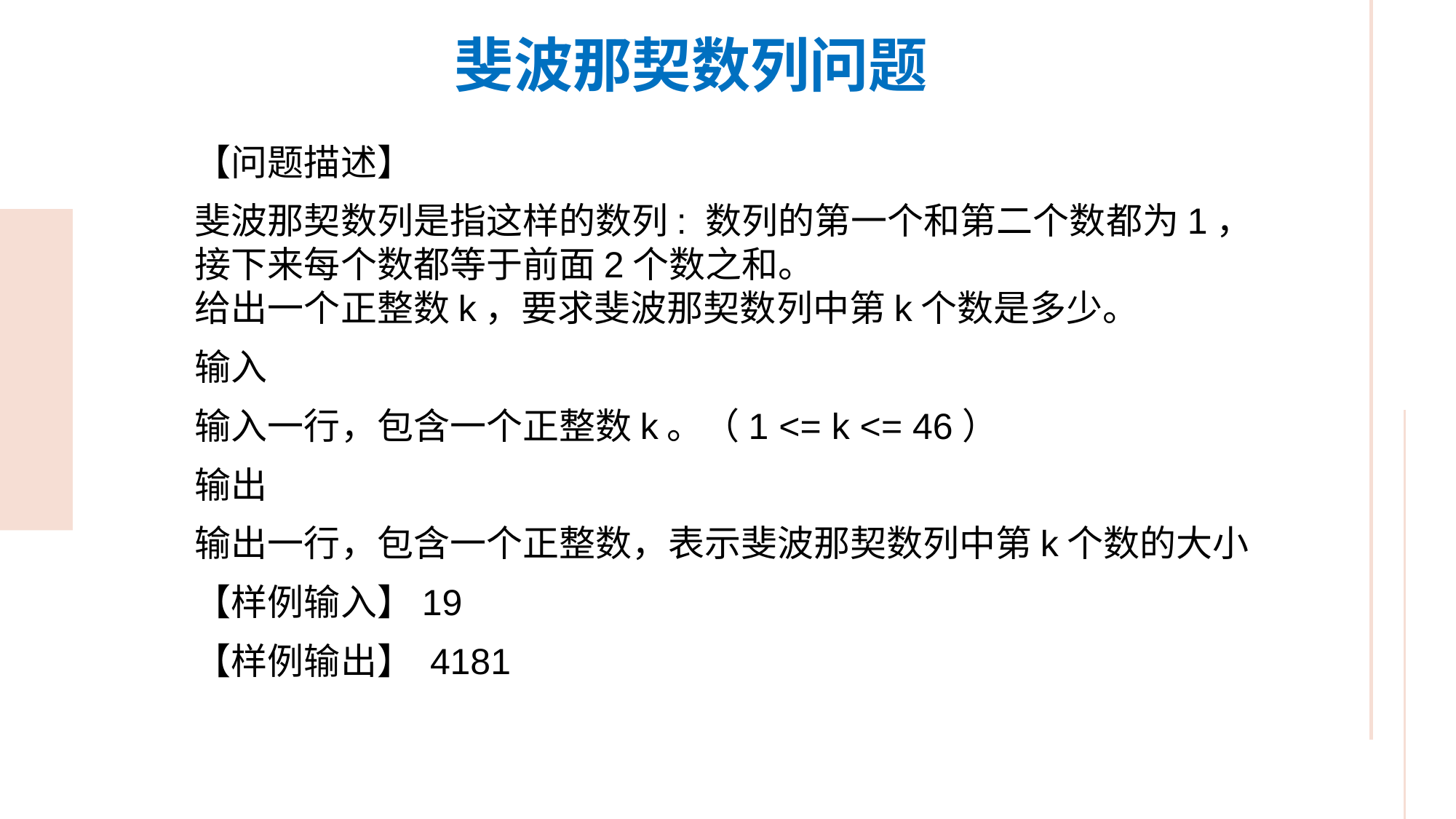

斐波那契数列问题
【问题描述】
斐波那契数列是指这样的数列: 数列的第一个和第二个数都为1，接下来每个数都等于前面2个数之和。
给出一个正整数k，要求斐波那契数列中第k个数是多少。
输入
输入一行，包含一个正整数k。（1 <= k <= 46）
输出
输出一行，包含一个正整数，表示斐波那契数列中第k个数的大小
【样例输入】19
【样例输出】 4181